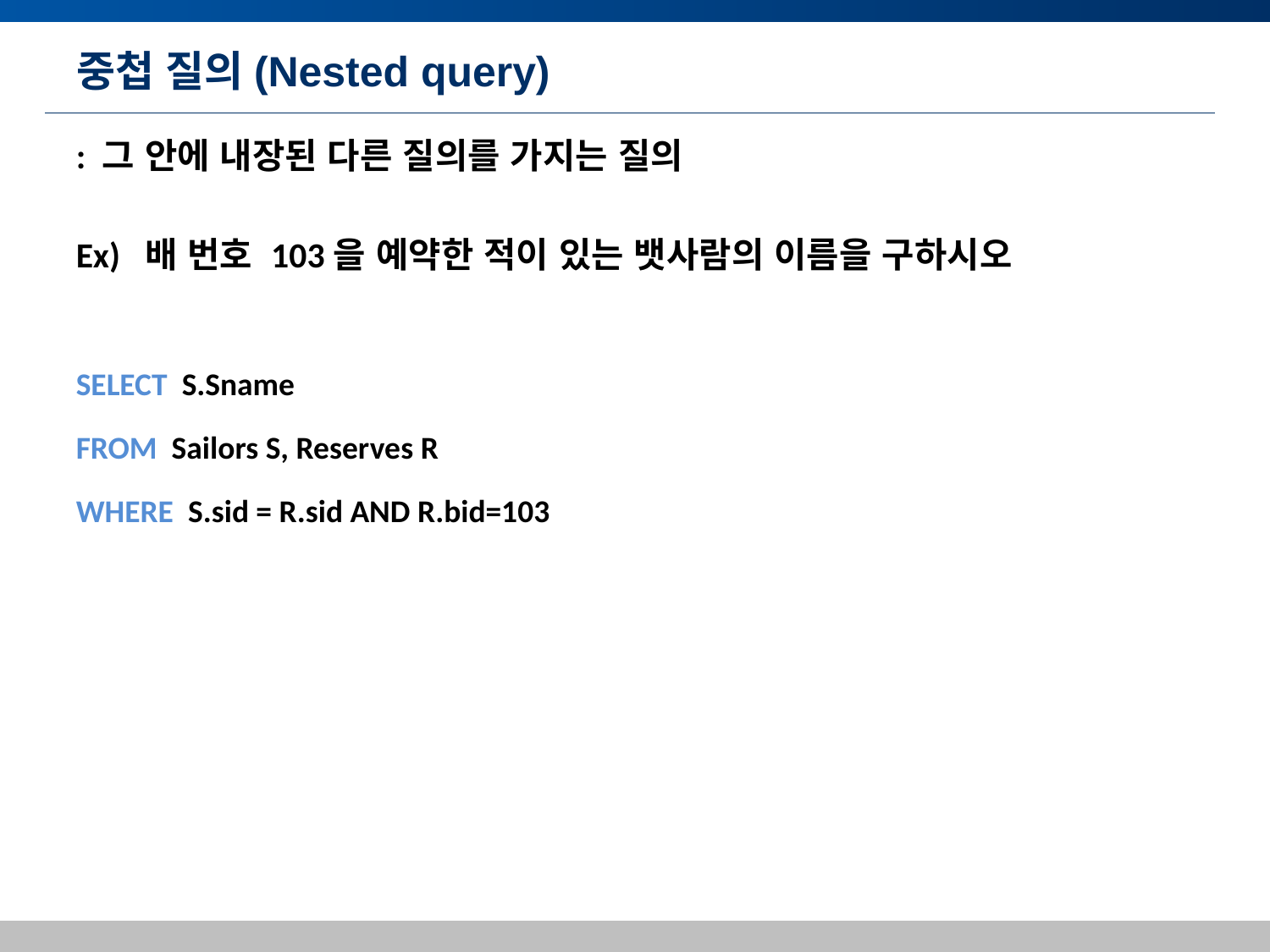

# 중첩 질의(Nested query)
: 그 안에 내장된 다른 질의를 가지는 질의

Ex)  배 번호 103을 예약한 적이 있는 뱃사람의 이름을 구하시오

SELECT  S.Sname
FROM  Sailors S, Reserves R
WHERE  S.sid = R.sid AND R.bid=103